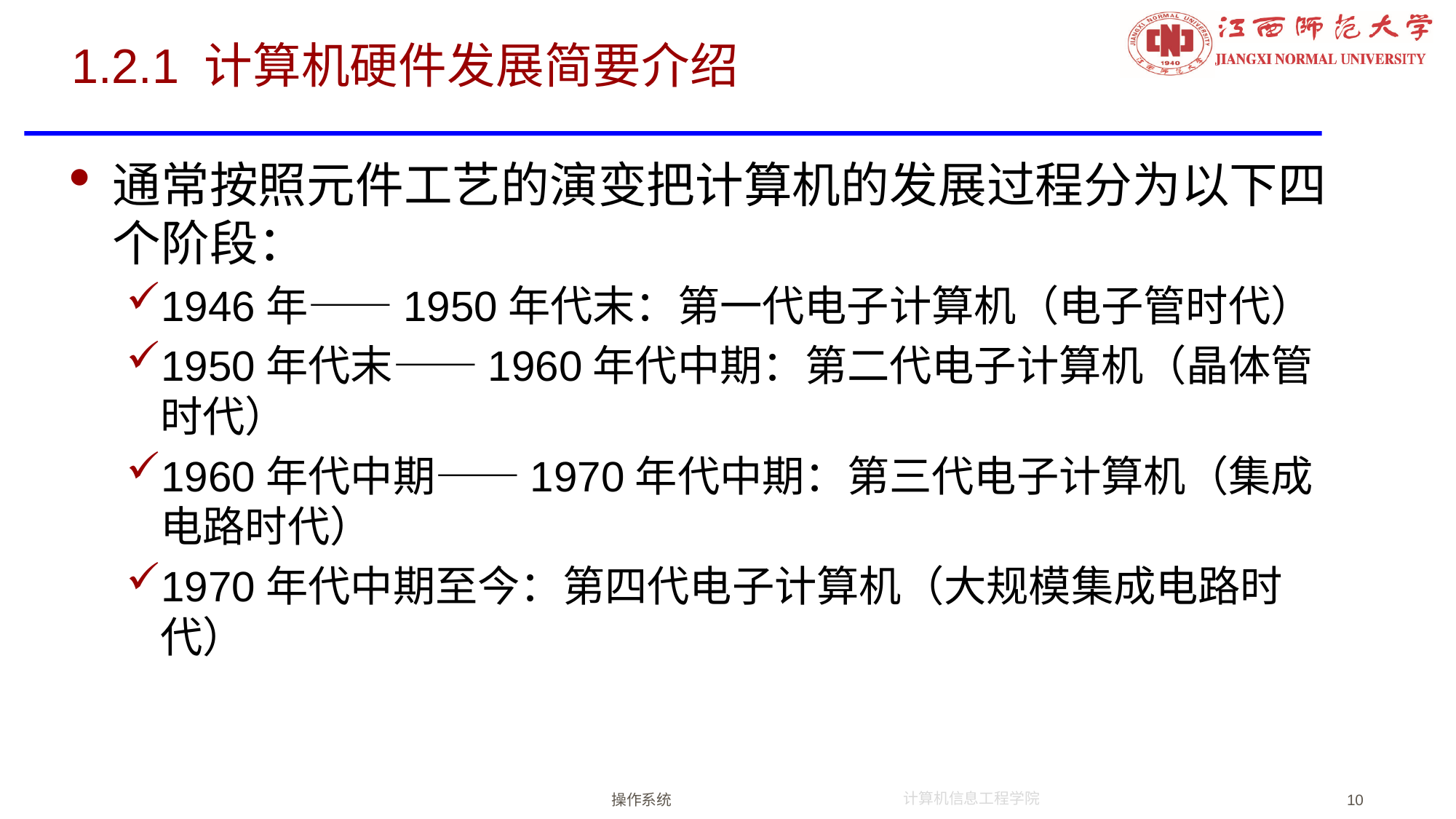

# 1.2.1 计算机硬件发展简要介绍
通常按照元件工艺的演变把计算机的发展过程分为以下四个阶段：
1946年——1950年代末：第一代电子计算机（电子管时代）
1950年代末——1960年代中期：第二代电子计算机（晶体管时代）
1960年代中期——1970年代中期：第三代电子计算机（集成电路时代）
1970年代中期至今：第四代电子计算机（大规模集成电路时代）

操作系统
10